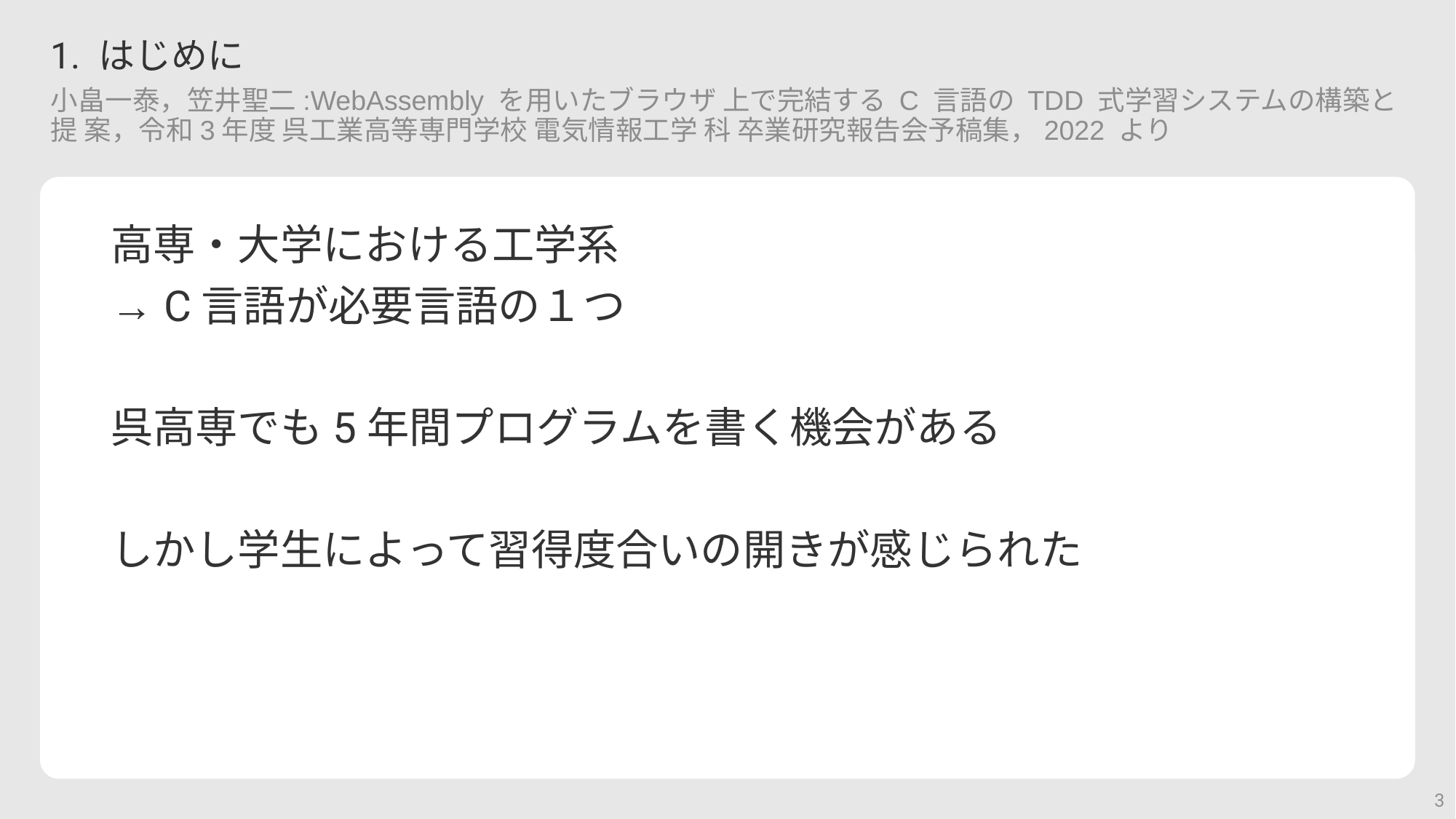

# 1. はじめに
小畠一泰，笠井聖二:WebAssembly を用いたブラウザ 上で完結する C 言語の TDD 式学習システムの構築と提 案，令和3年度 呉工業高等専門学校 電気情報工学 科 卒業研究報告会予稿集，2022 より
高専・大学における工学系
→ C言語が必要言語の１つ

呉高専でも5年間プログラムを書く機会がある

しかし学生によって習得度合いの開きが感じられた

3